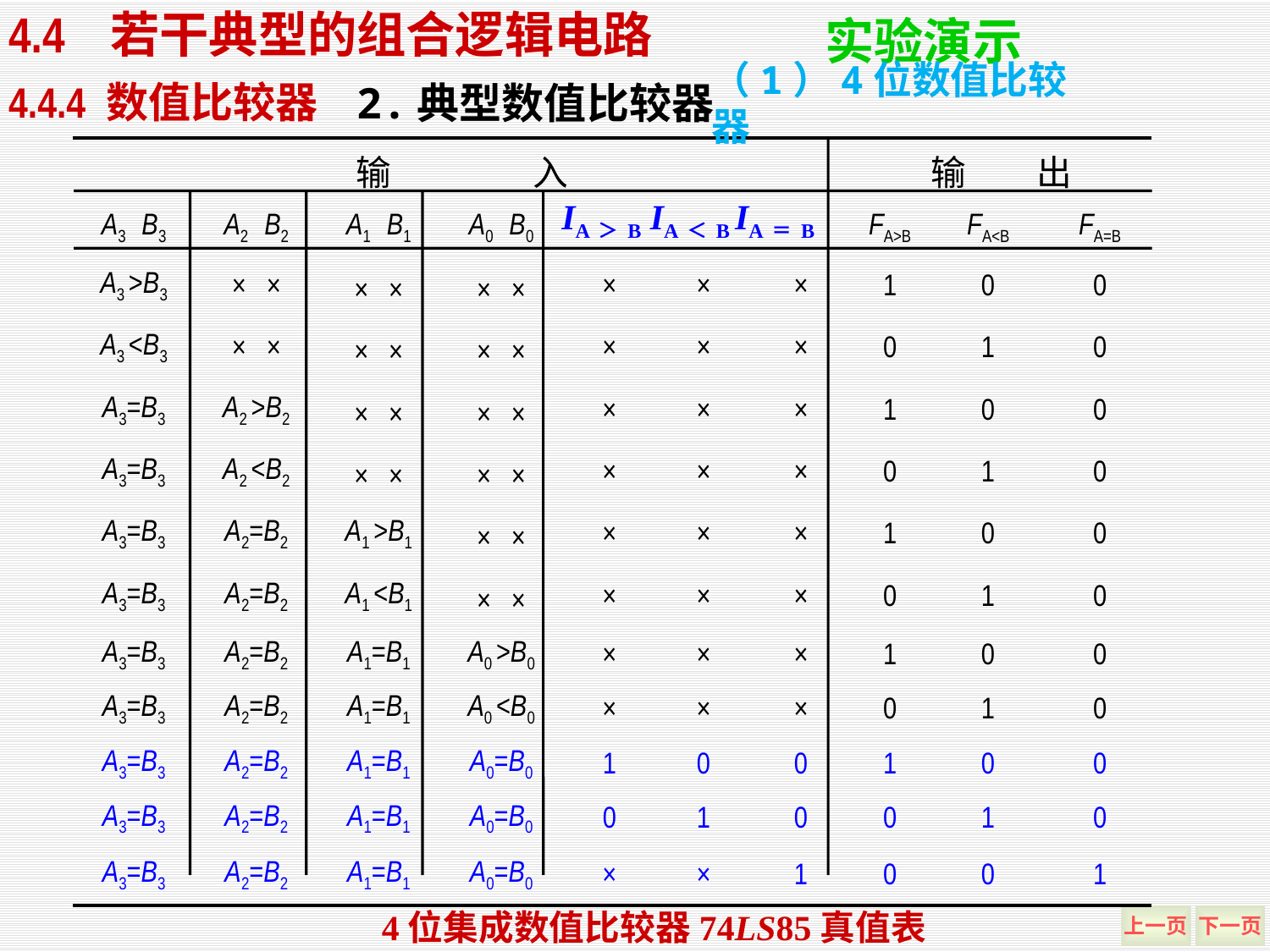

4.4   若干典型的组合逻辑电路
实验演示
（1）4位数值比较器
2.典型数值比较器
4.4.4 数值比较器
| 输　　　　入 |  |  |  |  |  |  | 输　　出 |  |  |
| --- | --- | --- | --- | --- | --- | --- | --- | --- | --- |
| A3 B3 | A2 B2 | A1 B1 | A0 B0 |  |  |  | FA>B | FA<B | FA=B |
| A3 >B3 | × × | × × | × × | × | × | × | 1 | 0 | 0 |
| A3 <B3 | × × | × × | × × | × | × | × | 0 | 1 | 0 |
| A3=B3 | A2 >B2 | × × | × × | × | × | × | 1 | 0 | 0 |
| A3=B3 | A2 <B2 | × × | × × | × | × | × | 0 | 1 | 0 |
| A3=B3 | A2=B2 | A1 >B1 | × × | × | × | × | 1 | 0 | 0 |
| A3=B3 | A2=B2 | A1 <B1 | × × | × | × | × | 0 | 1 | 0 |
| A3=B3 | A2=B2 | A1=B1 | A0 >B0 | × | × | × | 1 | 0 | 0 |
| A3=B3 | A2=B2 | A1=B1 | A0 <B0 | × | × | × | 0 | 1 | 0 |
| A3=B3 | A2=B2 | A1=B1 | A0=B0 | 1 | 0 | 0 | 1 | 0 | 0 |
| A3=B3 | A2=B2 | A1=B1 | A0=B0 | 0 | 1 | 0 | 0 | 1 | 0 |
| A3=B3 | A2=B2 | A1=B1 | A0=B0 | × | × | 1 | 0 | 0 | 1 |

IA＞B IA＜B IA＝B

4位集成数值比较器74LS85真值表